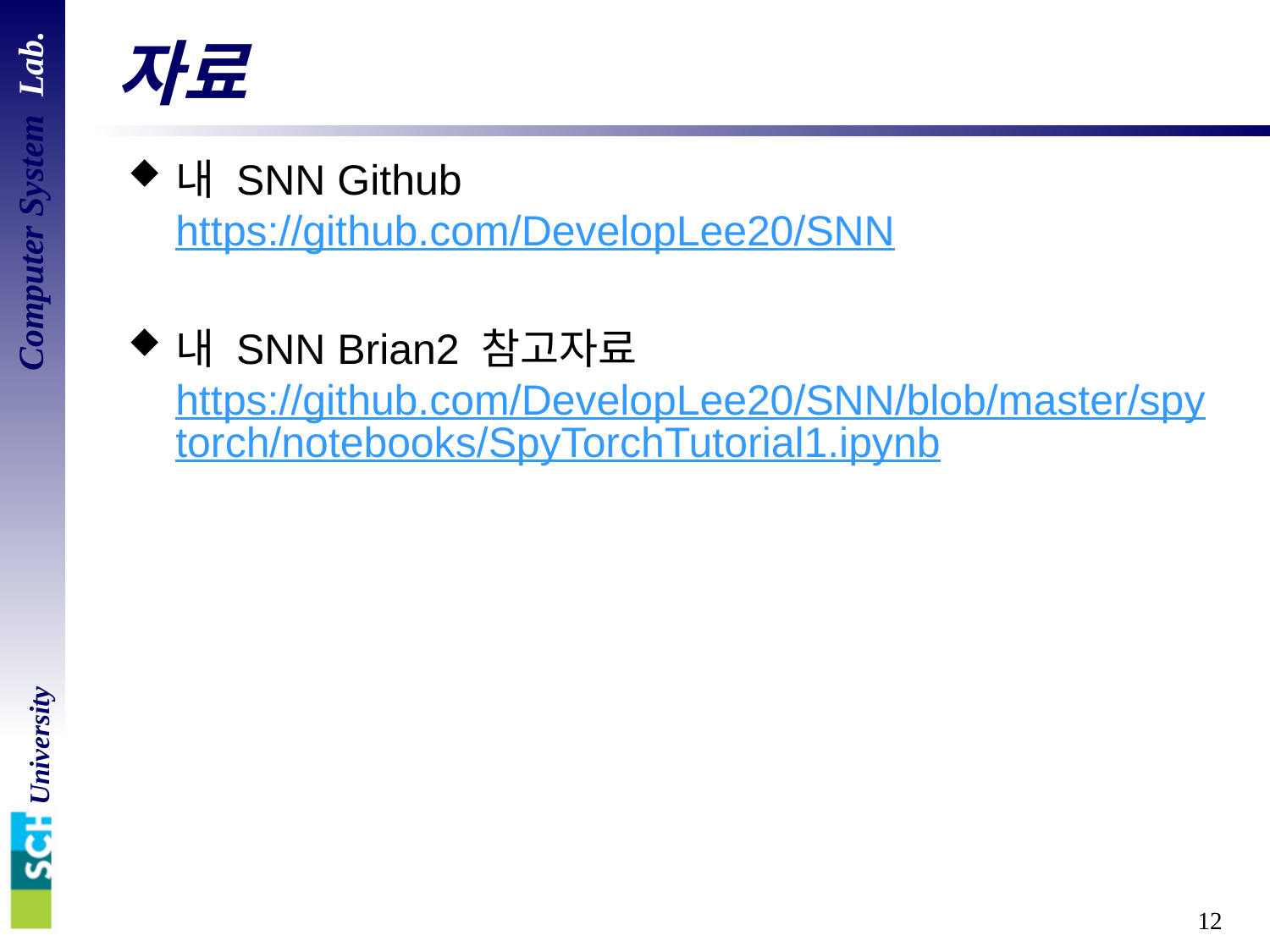

# 자료
내 SNN Github
https://github.com/DevelopLee20/SNN

내 SNN Brian2 참고자료
https://github.com/DevelopLee20/SNN/blob/master/spytorch/notebooks/SpyTorchTutorial1.ipynb